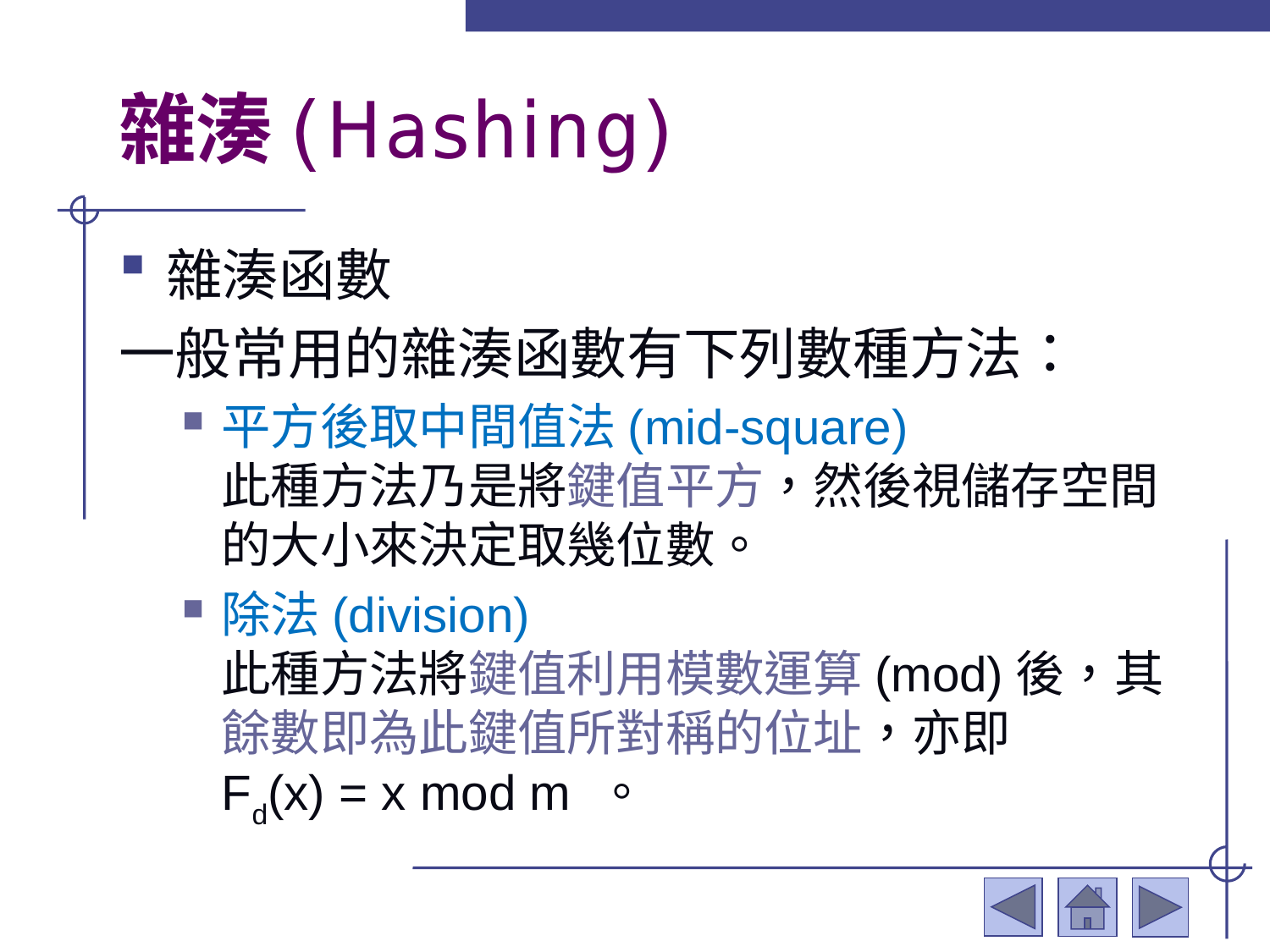

# 雜湊(Hashing)
雜湊函數
一般常用的雜湊函數有下列數種方法：
平方後取中間值法(mid-square)
此種方法乃是將鍵值平方，然後視儲存空間的大小來決定取幾位數。
除法(division)
此種方法將鍵值利用模數運算(mod)後，其餘數即為此鍵值所對稱的位址，亦即
Fd(x) = x mod m 。